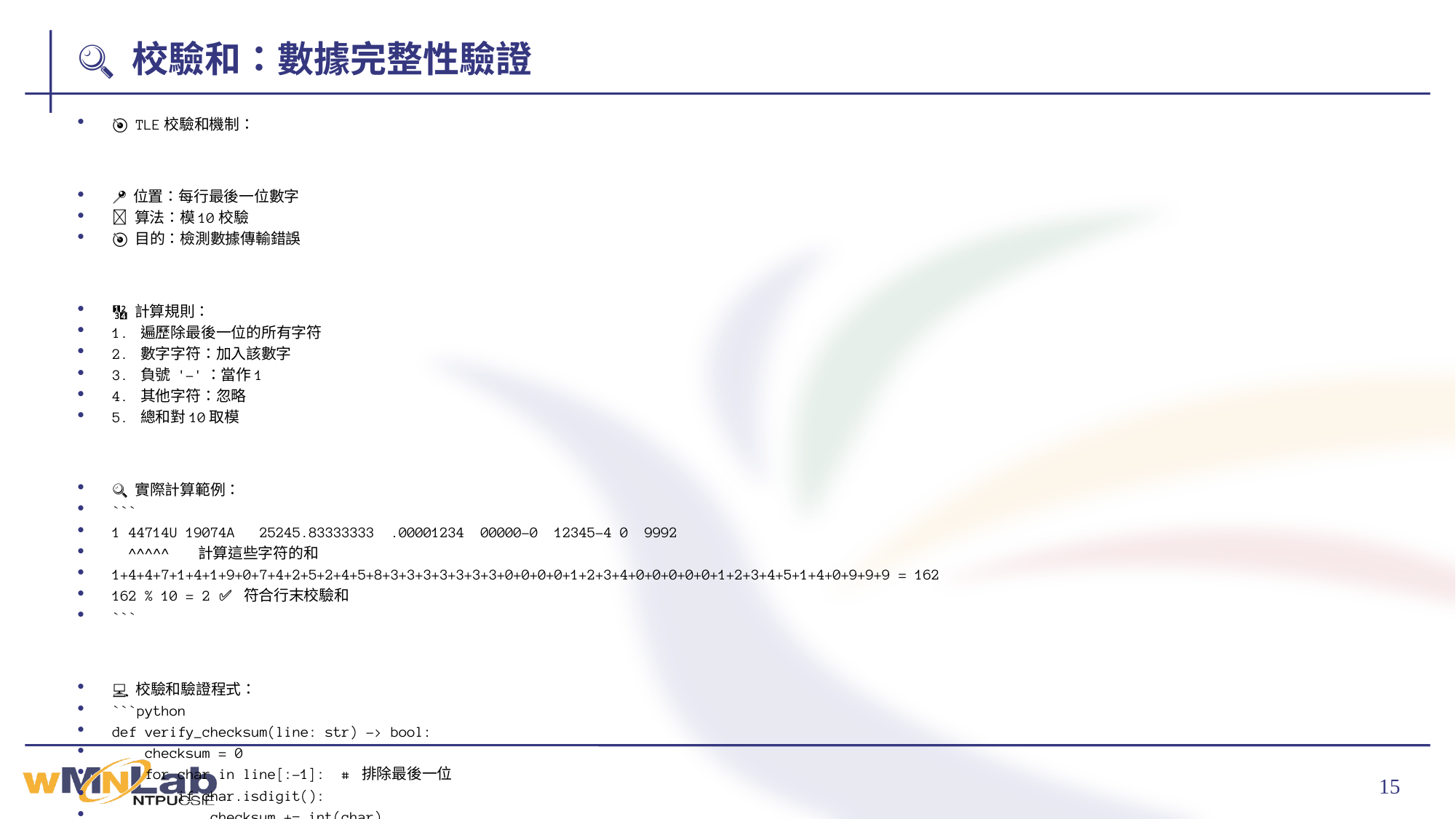

# 🔍 校驗和：數據完整性驗證
🎯 TLE校驗和機制：

📍 位置：每行最後一位數字
🧮 算法：模10校驗
🎯 目的：檢測數據傳輸錯誤

🔢 計算規則：
1. 遍歷除最後一位的所有字符
2. 數字字符：加入該數字
3. 負號 '-'：當作1
4. 其他字符：忽略
5. 總和對10取模

🔍 實際計算範例：
```
1 44714U 19074A   25245.83333333  .00001234  00000-0  12345-4 0  9992
  ^^^^^   計算這些字符的和
1+4+4+7+1+4+1+9+0+7+4+2+5+2+4+5+8+3+3+3+3+3+3+3+0+0+0+0+1+2+3+4+0+0+0+0+0+1+2+3+4+5+1+4+0+9+9+9 = 162
162 % 10 = 2 ✅ 符合行末校驗和
```

💻 校驗和驗證程式：
```python
def verify_checksum(line: str) -> bool:
    checksum = 0
    for char in line[:-1]:  # 排除最後一位
        if char.isdigit():
            checksum += int(char)
        elif char == '-':
            checksum += 1
    calculated = checksum % 10
    given = int(line[-1])
    return calculated == given
```